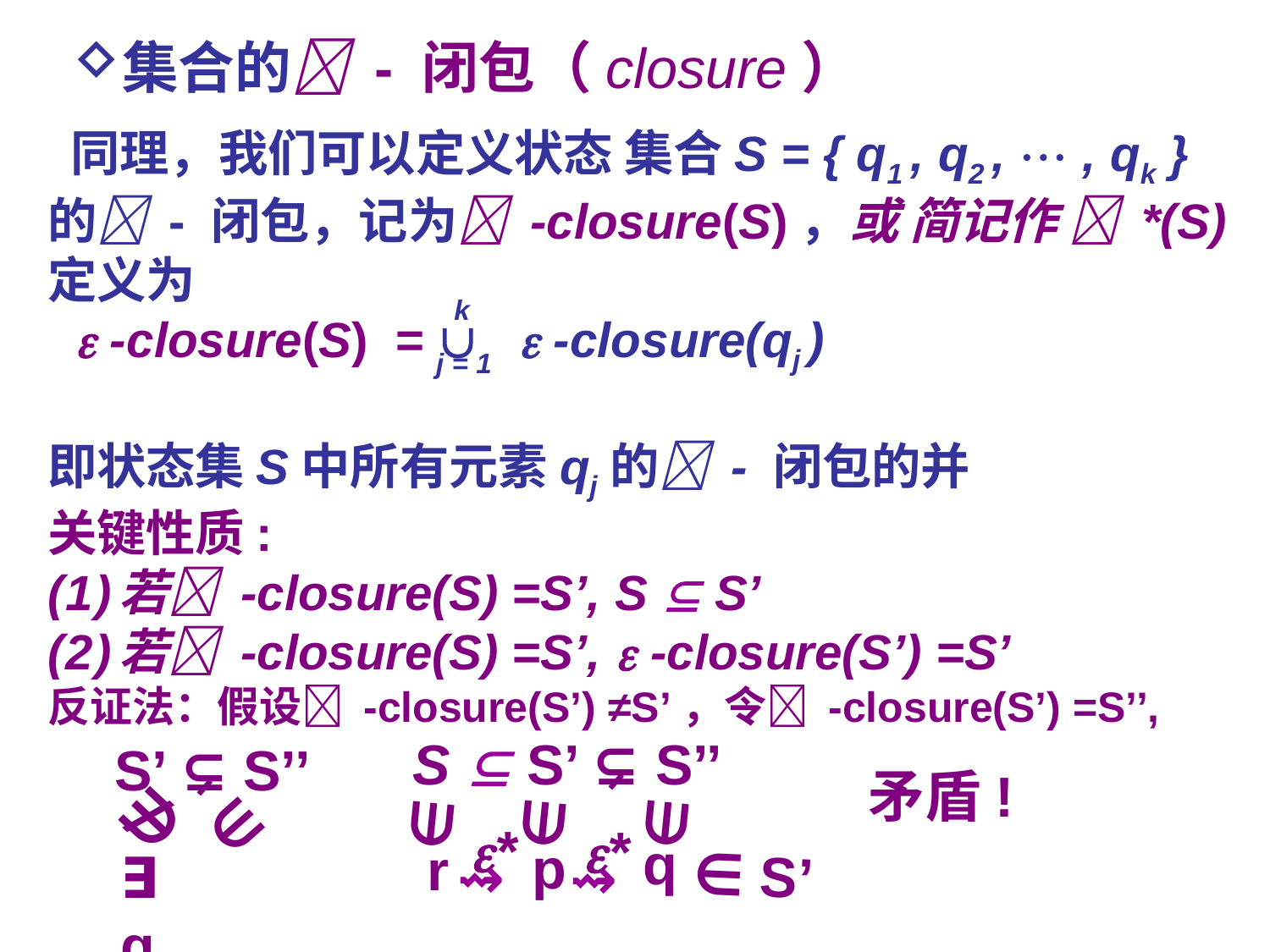

集合的ε - 闭包（closure）
 同理，我们可以定义状态 集合S = { q1 , q2 , … , qk } 的ε - 闭包，记为ε -closure(S)，或 简记作 ε *(S)
定义为
  ε -closure(S)  = ∪   ε -closure(qj )

即状态集S中所有元素qj的ε - 闭包的并
关键性质:
若ε -closure(S) =S’, S ⊆ S’
若ε -closure(S) =S’, ε -closure(S’) =S’
反证法：假设ε -closure(S’) ≠S’，令ε -closure(S’) =S’’,
k
j = 1
S ⊆ S’ ⊊ S’’
S’ ⊊ S’’
矛盾!
∉
∈
∈
∈
∈
ε*

⇝
ε*

⇝
q
p
r
∈ S’
∃ q